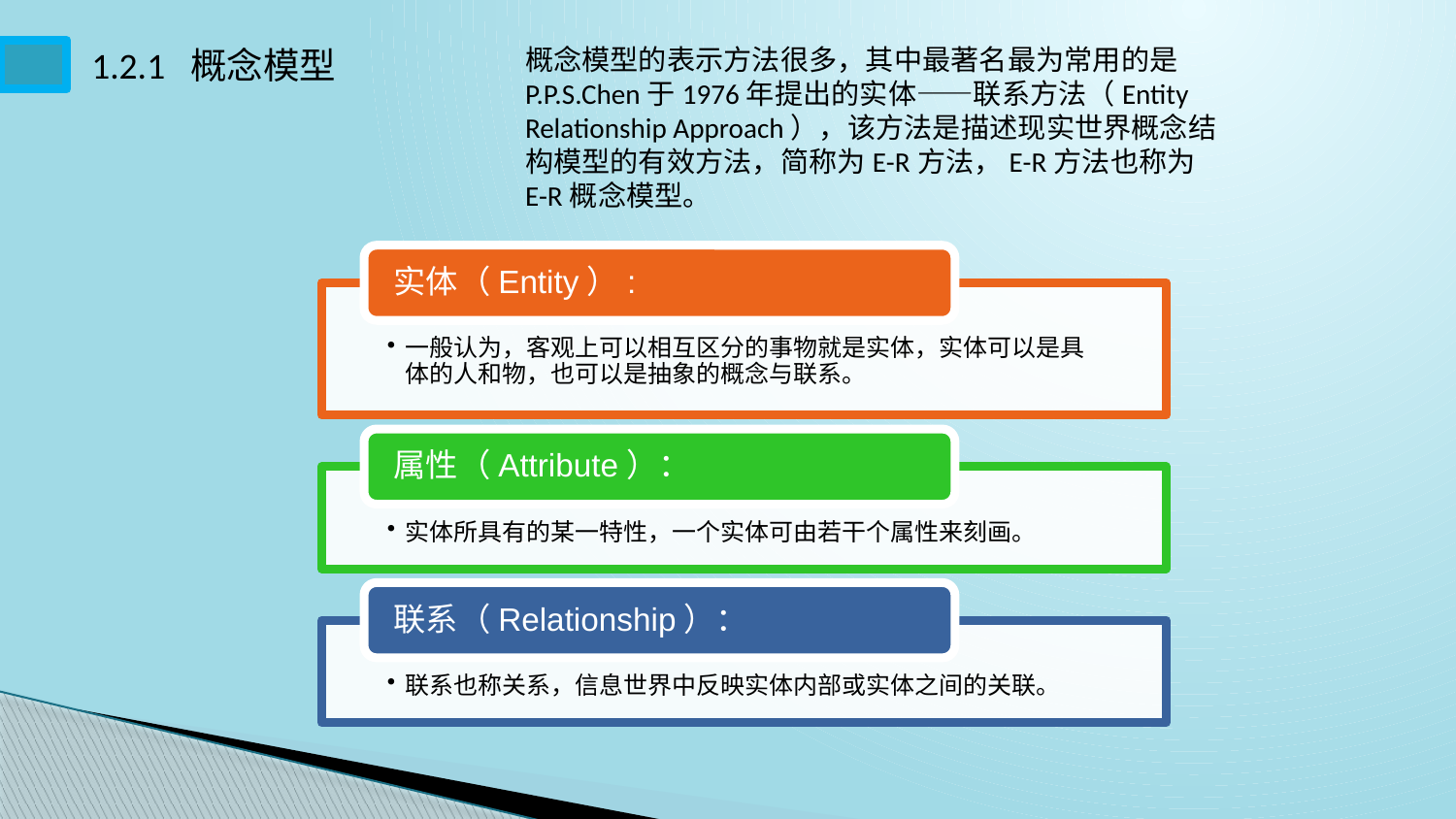

1.2.1  概念模型
概念模型的表示方法很多，其中最著名最为常用的是P.P.S.Chen于1976年提出的实体——联系方法（Entity Relationship Approach），该方法是描述现实世界概念结构模型的有效方法，简称为E-R方法，E-R方法也称为E-R概念模型。

一般认为，客观上可以相互区分的事物就是实体，实体可以是具体的人和物，也可以是抽象的概念与联系。
实体（Entity）:
实体所具有的某一特性，一个实体可由若干个属性来刻画。
属性（Attribute）：
联系也称关系，信息世界中反映实体内部或实体之间的关联。
联系（Relationship）：
小标题
12